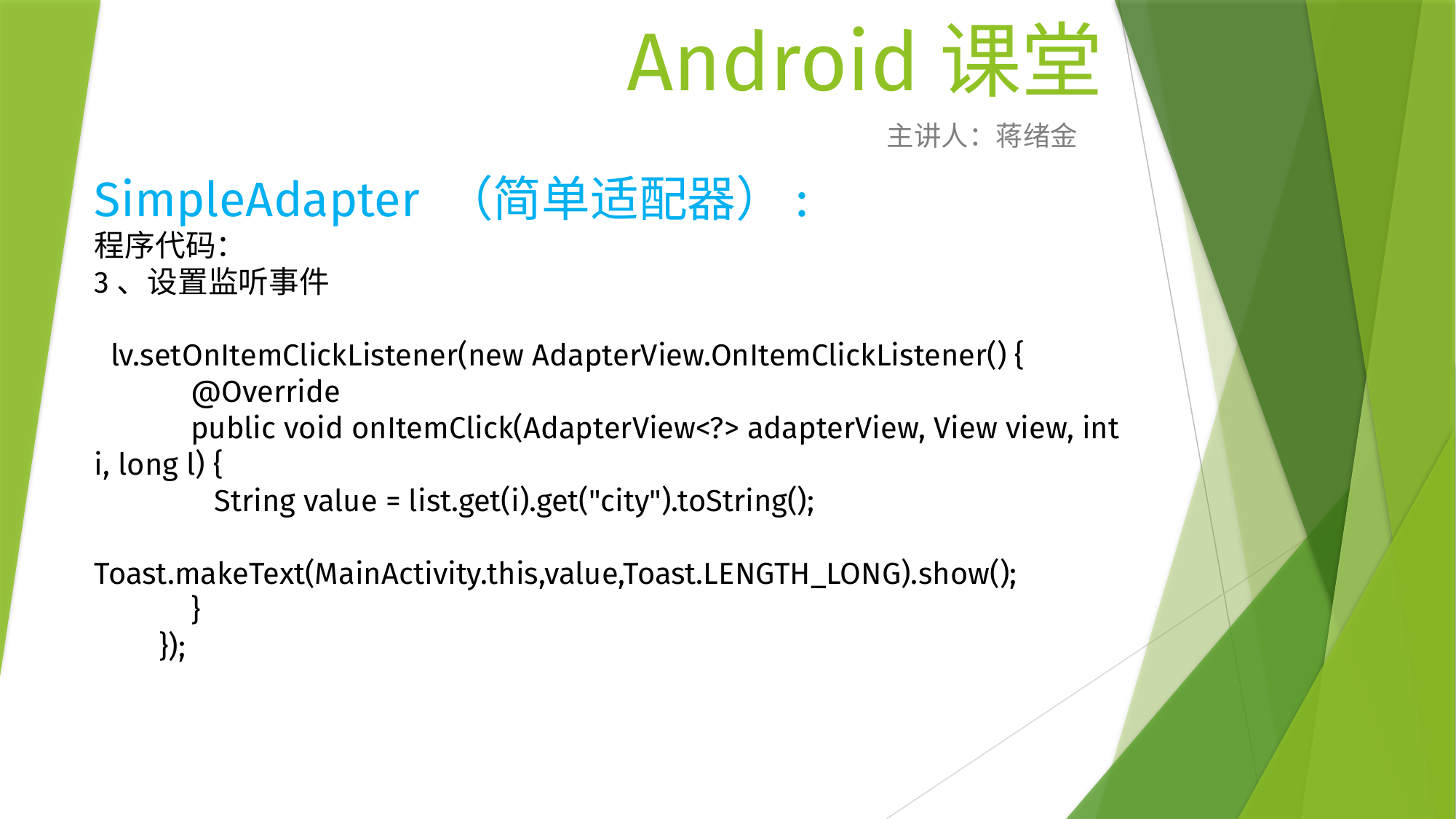

# Android课堂
主讲人：蒋绪金
SimpleAdapter （简单适配器）:
程序代码：
3、设置监听事件

  lv.setOnItemClickListener(new AdapterView.OnItemClickListener() {
            @Override
            public void onItemClick(AdapterView<?> adapterView, View view, int i, long l) {
               String value = list.get(i).get("city").toString();
                Toast.makeText(MainActivity.this,value,Toast.LENGTH_LONG).show();
            }
        });